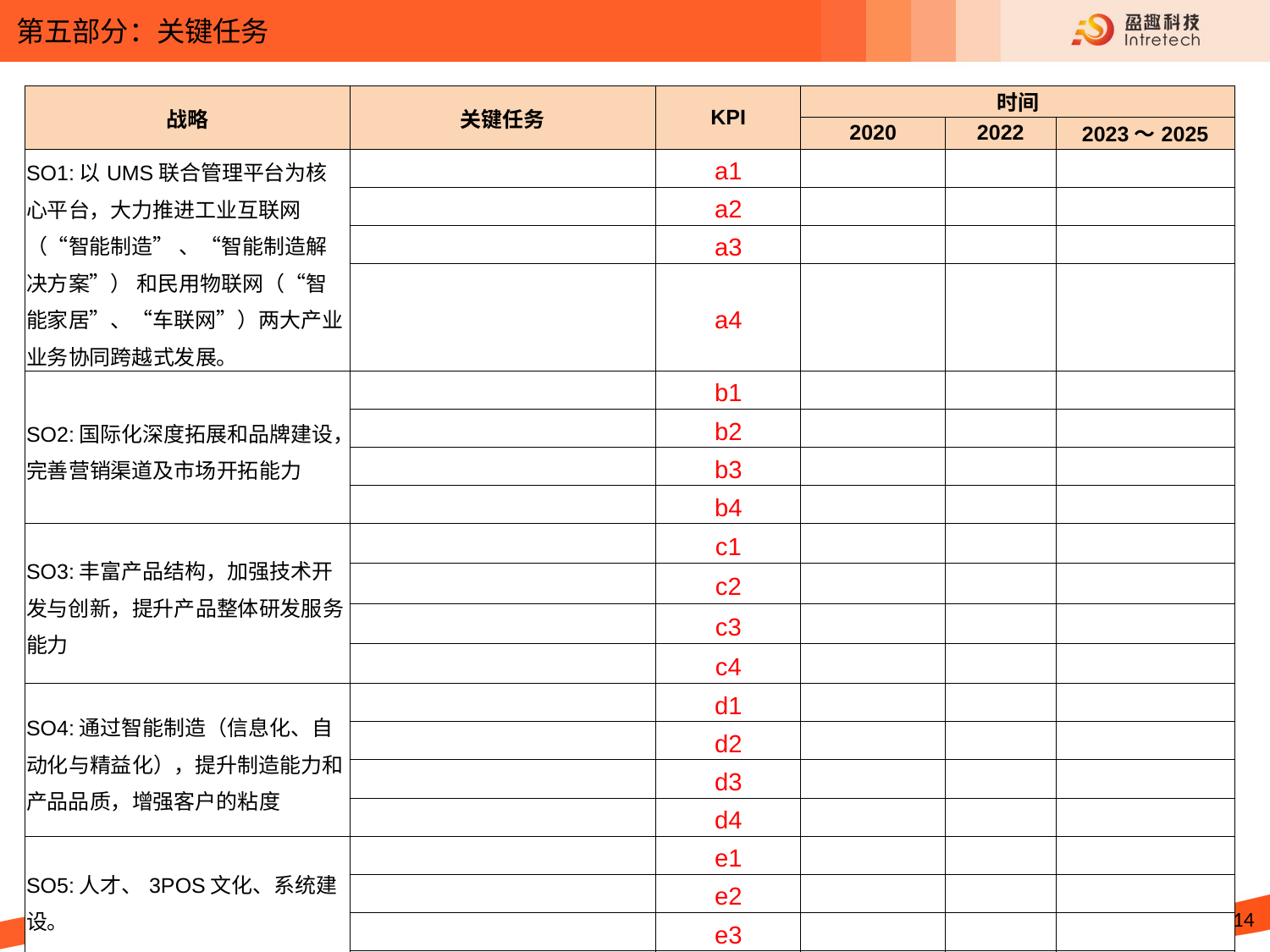

第五部分：关键任务
| 战略 | 关键任务 | KPI | 时间 |  |  |
| --- | --- | --- | --- | --- | --- |
|  |  |  | 2020 | 2022 | 2023～2025 |
| SO1:以UMS联合管理平台为核心平台，大力推进工业互联网（“智能制造” 、“智能制造解决方案”） 和民用物联网（“智能家居”、“车联网”）两大产业业务协同跨越式发展。 |  | a1 |  |  |  |
|  |  | a2 |  |  |  |
|  |  | a3 |  |  |  |
|  |  | a4 |  |  |  |
| SO2:国际化深度拓展和品牌建设，完善营销渠道及市场开拓能力 |  | b1 |  |  |  |
|  |  | b2 |  |  |  |
|  |  | b3 |  |  |  |
|  |  | b4 |  |  |  |
| SO3:丰富产品结构，加强技术开发与创新，提升产品整体研发服务能力 |  | c1 |  |  |  |
|  |  | c2 |  |  |  |
|  |  | c3 |  |  |  |
|  |  | c4 |  |  |  |
| SO4:通过智能制造（信息化、自动化与精益化），提升制造能力和产品品质，增强客户的粘度 |  | d1 |  |  |  |
|  |  | d2 |  |  |  |
|  |  | d3 |  |  |  |
|  |  | d4 |  |  |  |
| SO5:人才、3POS文化、系统建设。 |  | e1 |  |  |  |
|  |  | e2 |  |  |  |
|  |  | e3 |  |  |  |
|  |  | e4 |  |  |  |